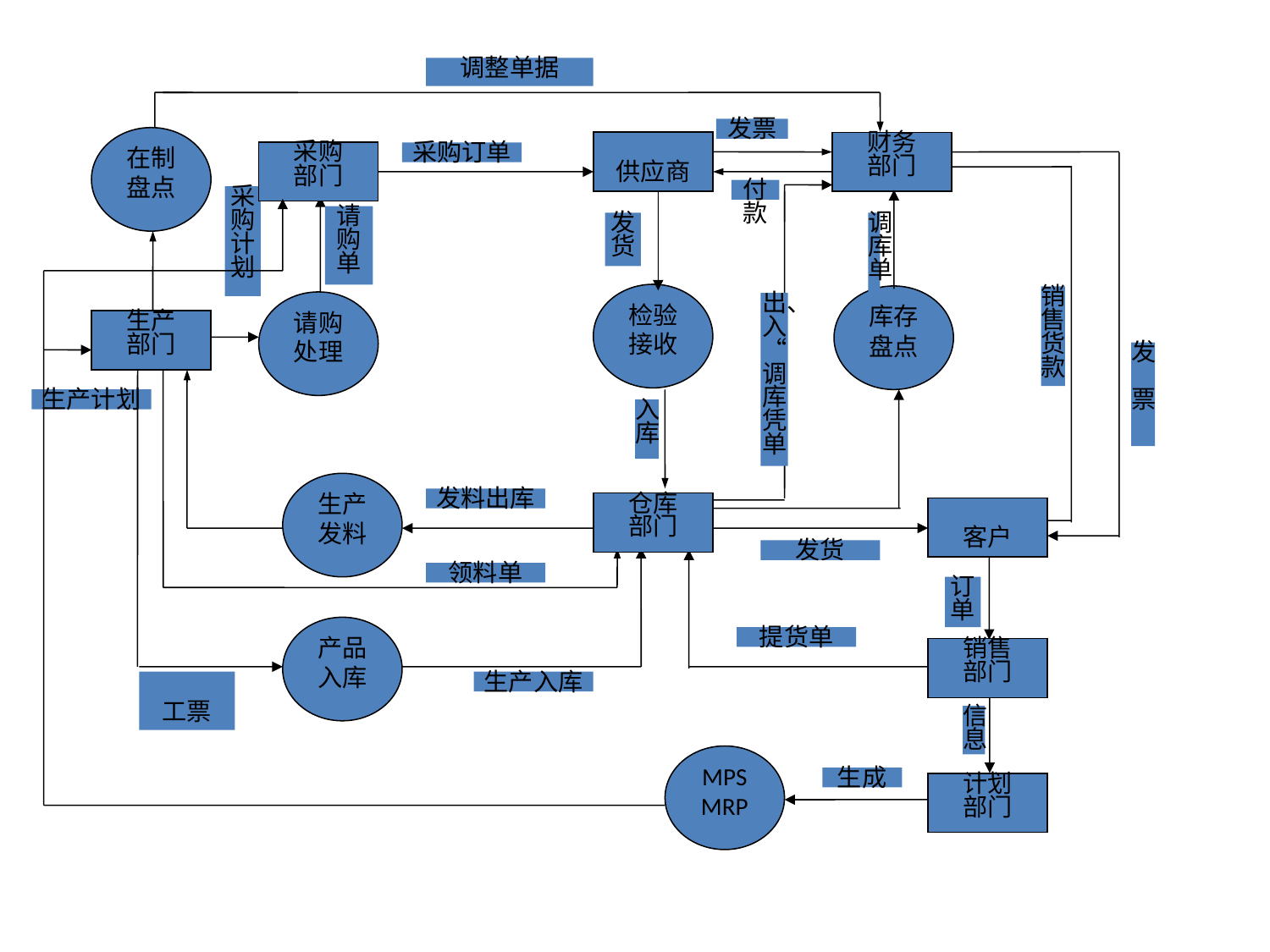

调整单据

发票

在制
盘点

供应商

财务
部门

采购
部门

采购订单

付款

采购计划

请购单
发货

调库单

检验
接收
库存
盘点
销售货款

请购
处理
生产
部门

发 票

生产计划

入库

生产
发料
发料出库

仓库
部门

客户

发货

领料单

订单

产品
入库
提货单

销售
部门

工票

生产入库

信息

MPS
MRP
生成

计划
部门

出、入“调库凭单